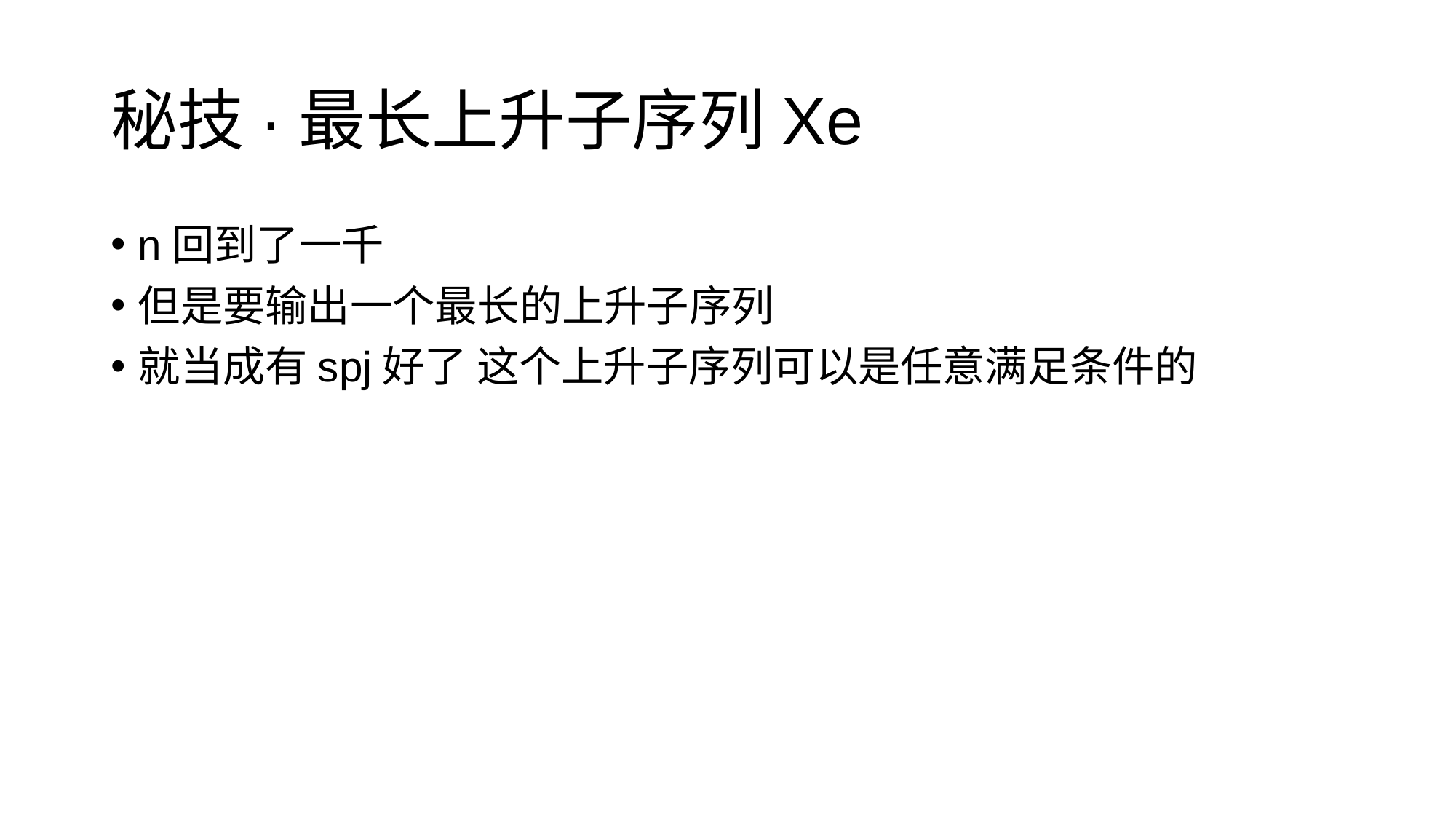

# 秘技·最长上升子序列Xe
n回到了一千
但是要输出一个最长的上升子序列
就当成有spj好了 这个上升子序列可以是任意满足条件的